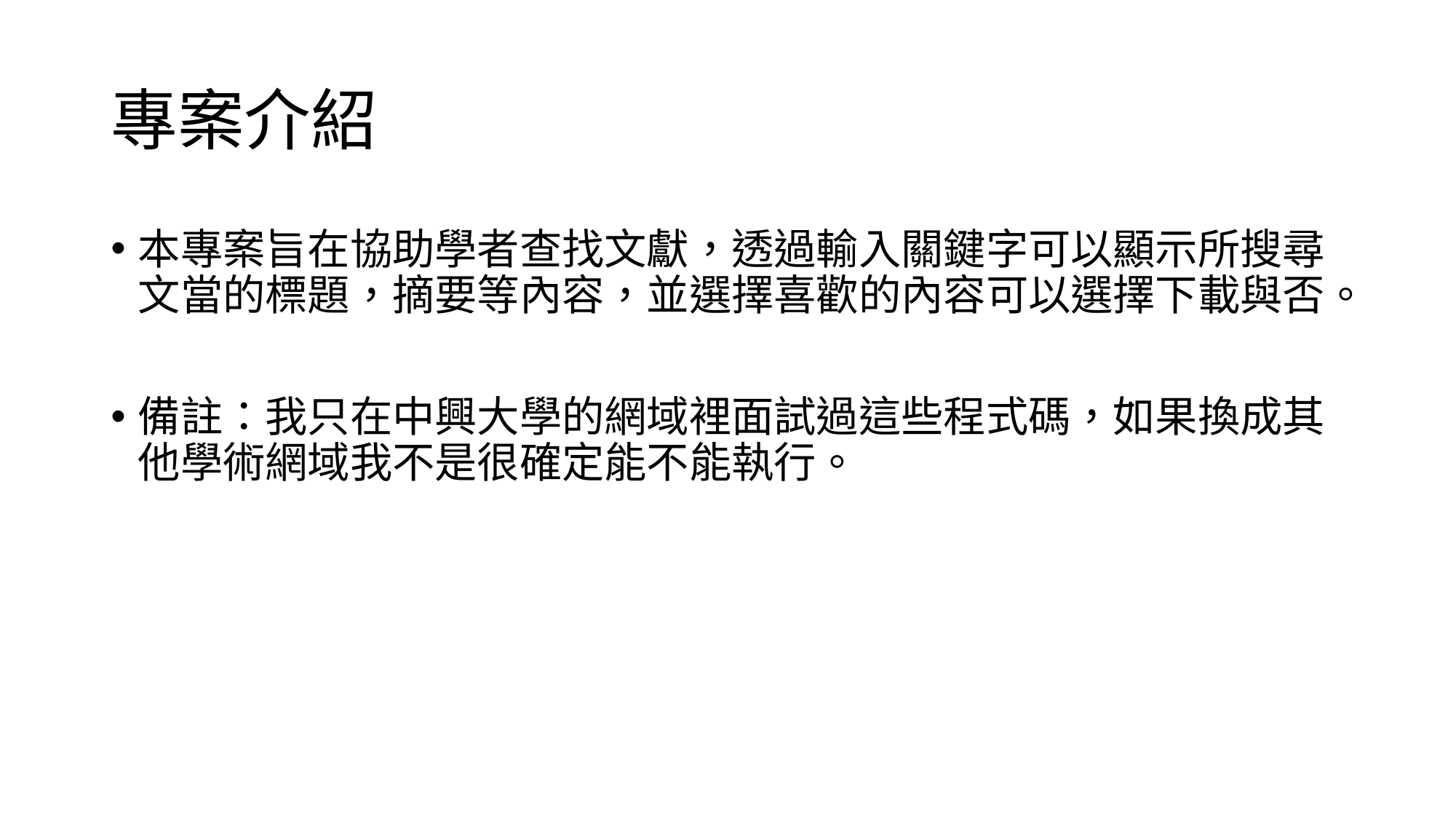

# 專案介紹
本專案旨在協助學者查找文獻，透過輸入關鍵字可以顯示所搜尋文當的標題，摘要等內容，並選擇喜歡的內容可以選擇下載與否。

備註：我只在中興大學的網域裡面試過這些程式碼，如果換成其他學術網域我不是很確定能不能執行。